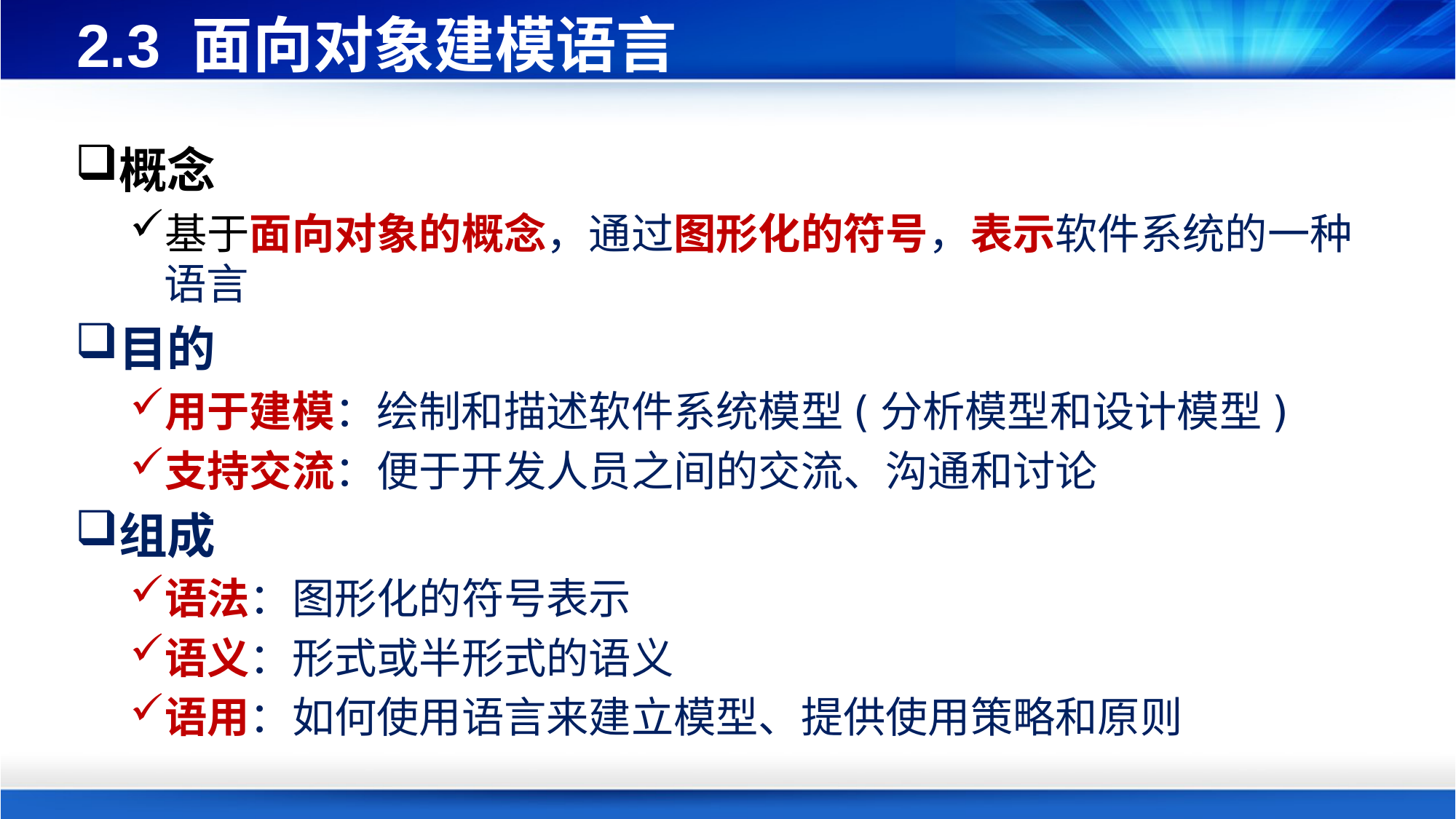

# 2.3 面向对象建模语言
概念
基于面向对象的概念，通过图形化的符号，表示软件系统的一种语言
目的
用于建模：绘制和描述软件系统模型(分析模型和设计模型)
支持交流：便于开发人员之间的交流、沟通和讨论
组成
语法：图形化的符号表示
语义：形式或半形式的语义
语用：如何使用语言来建立模型、提供使用策略和原则